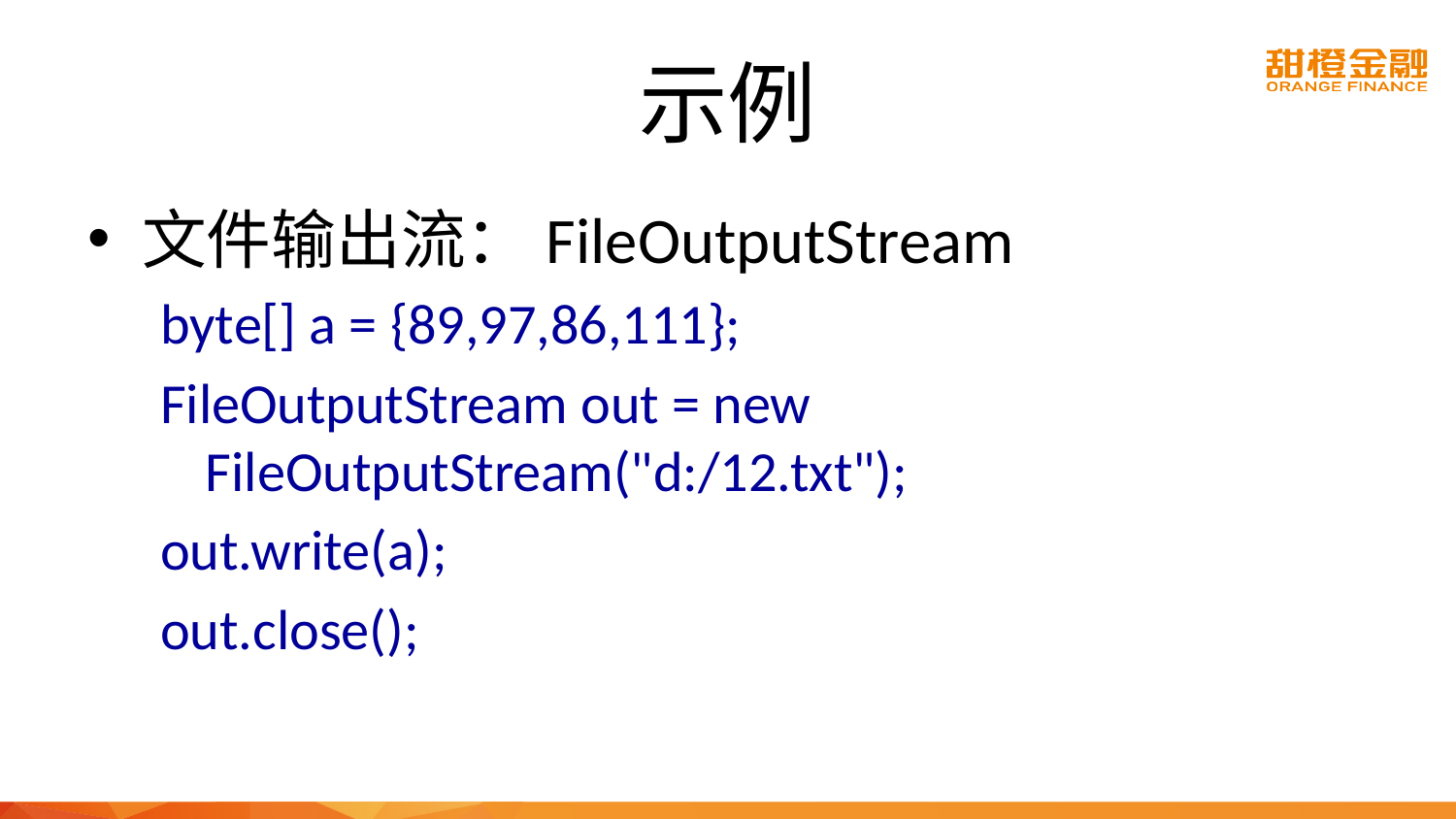

# 示例
文件输出流：FileOutputStream
byte[] a = {89,97,86,111};
FileOutputStream out = new FileOutputStream("d:/12.txt");
out.write(a);
out.close();